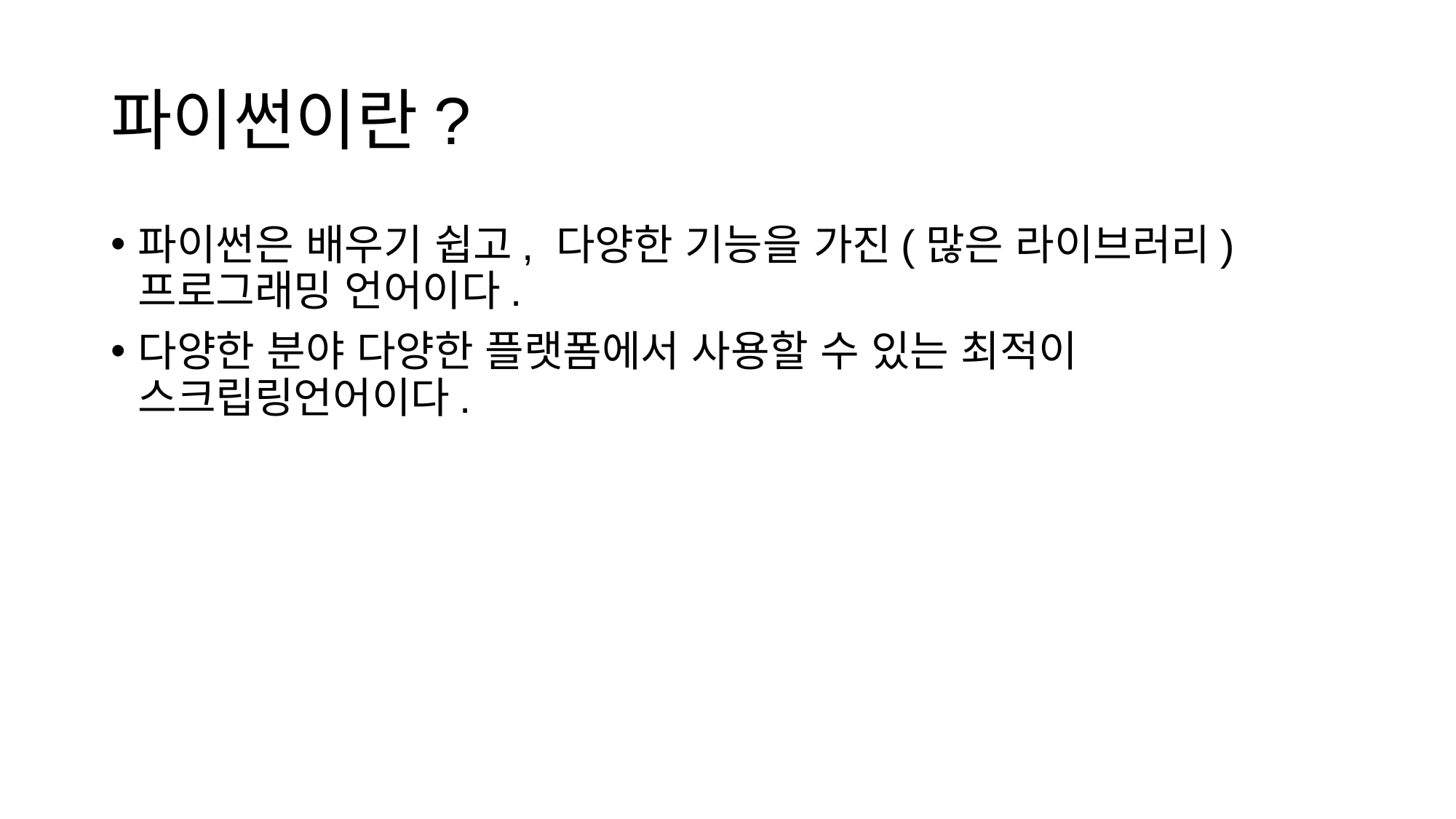

# 파이썬이란?
파이썬은 배우기 쉽고, 다양한 기능을 가진(많은 라이브러리) 프로그래밍 언어이다.
다양한 분야 다양한 플랫폼에서 사용할 수 있는 최적이 스크립링언어이다.